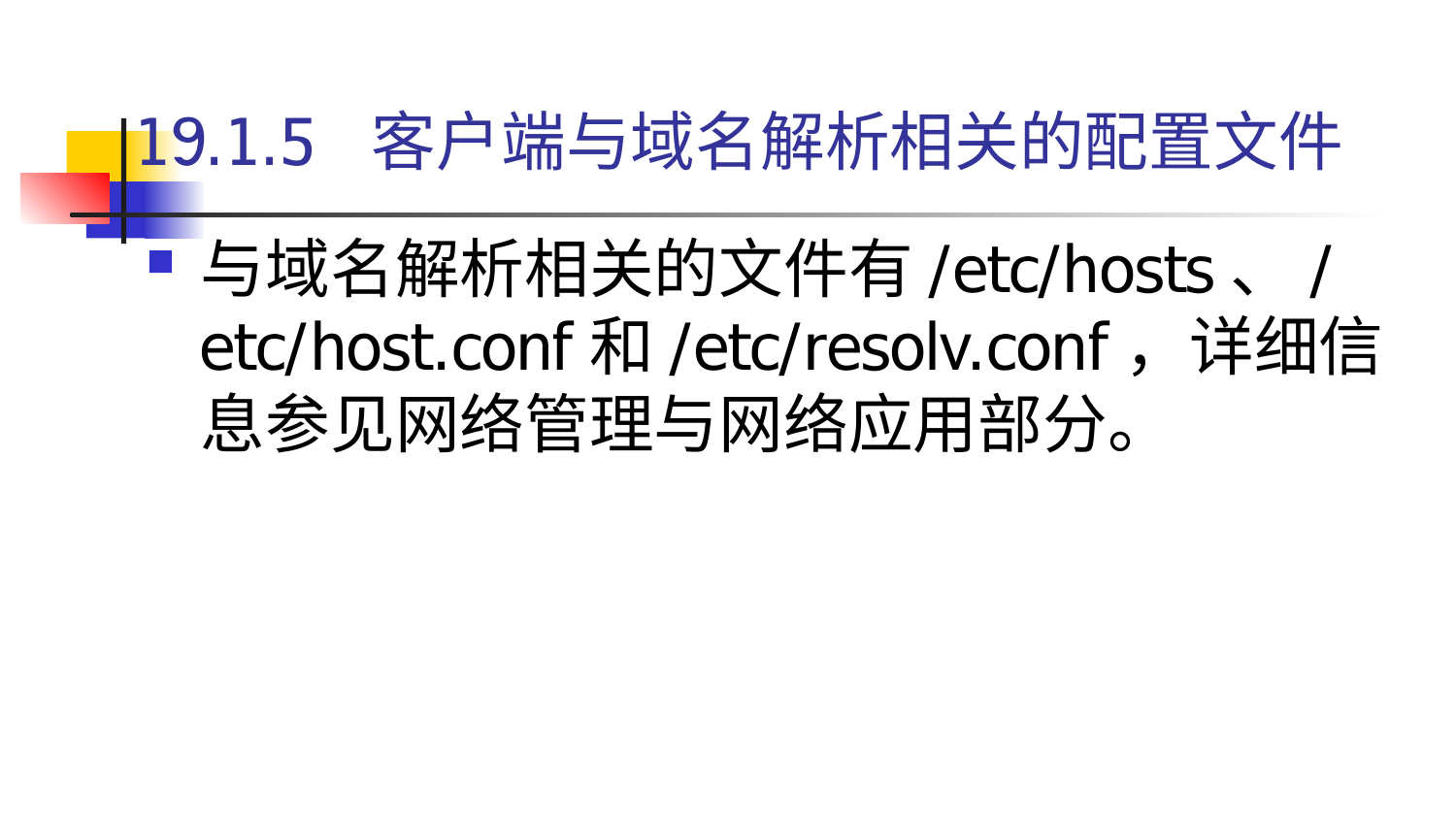

# 19.1.5  客户端与域名解析相关的配置文件
与域名解析相关的文件有/etc/hosts、/etc/host.conf和/etc/resolv.conf，详细信息参见网络管理与网络应用部分。